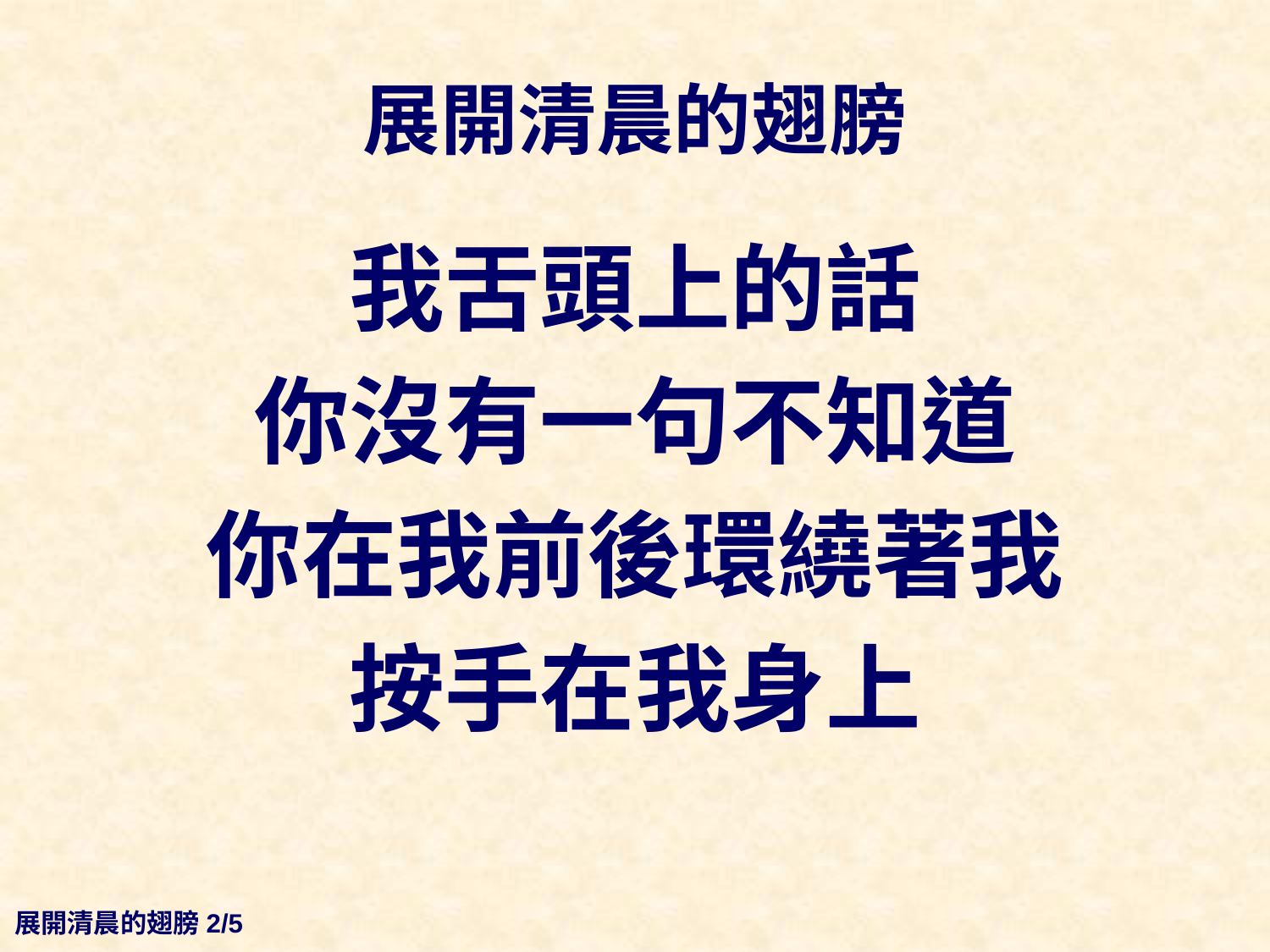

# 展開清晨的翅膀
我舌頭上的話
你沒有一句不知道
你在我前後環繞著我
按手在我身上
展開清晨的翅膀2/5